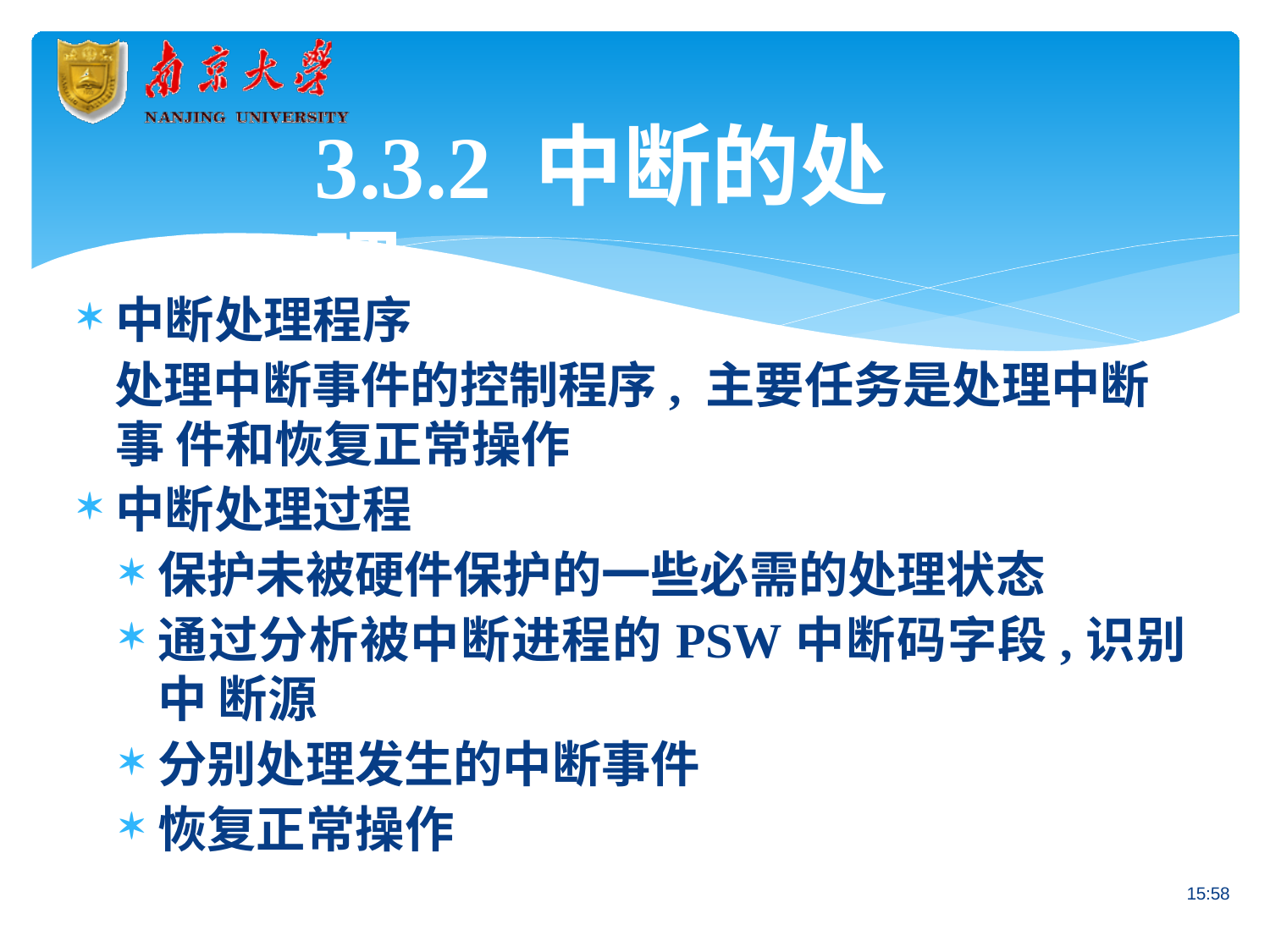

# 3.3.2 中断的处理
中断处理程序
处理中断事件的控制程序, 主要任务是处理中断事 件和恢复正常操作
中断处理过程
保护未被硬件保护的一些必需的处理状态
通过分析被中断进程的PSW中断码字段,识别中 断源
分别处理发生的中断事件
恢复正常操作
15:58